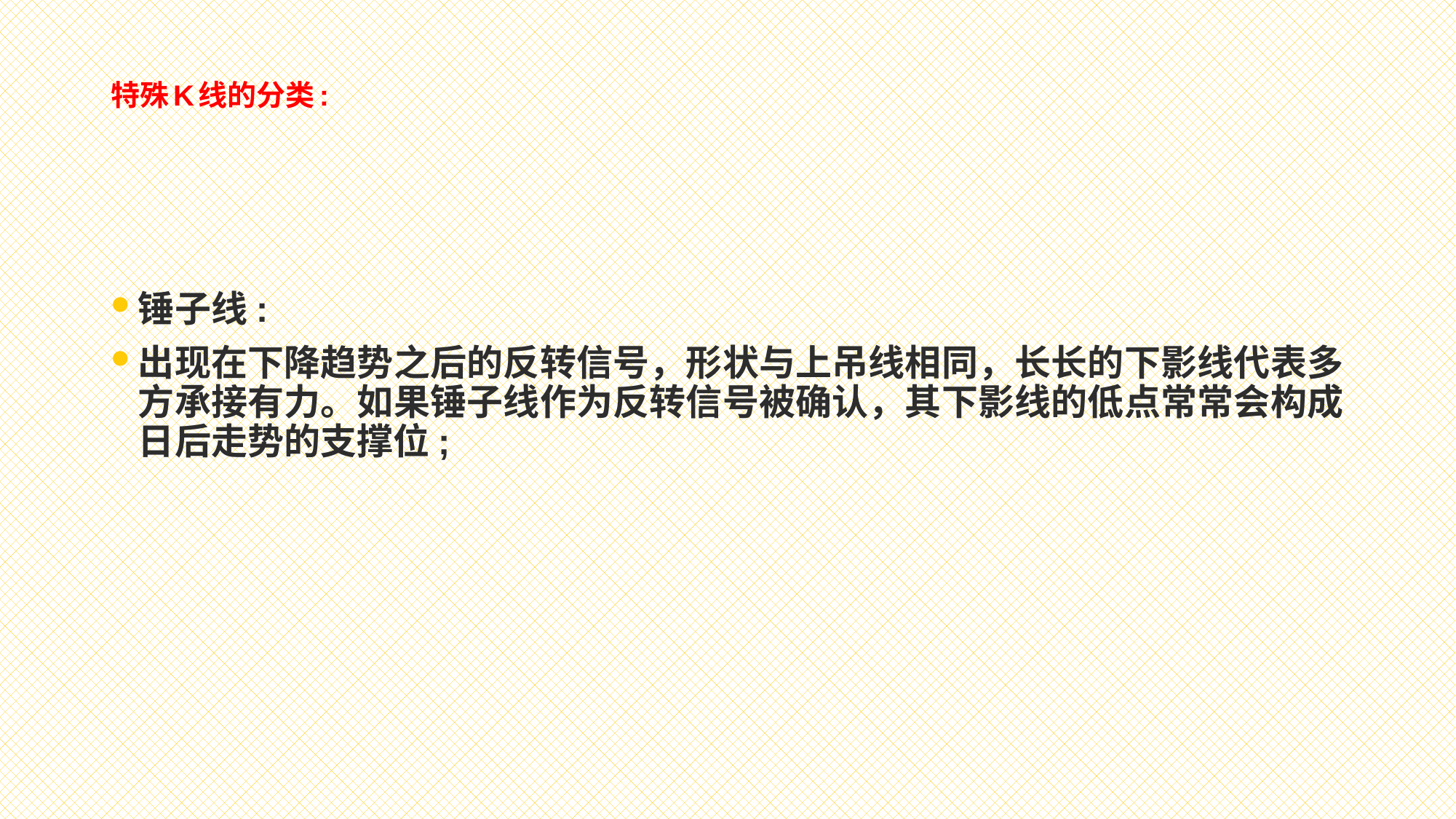

# 特殊K线的分类:

锤子线:
出现在下降趋势之后的反转信号，形状与上吊线相同，长长的下影线代表多方承接有力。如果锤子线作为反转信号被确认，其下影线的低点常常会构成日后走势的支撑位;